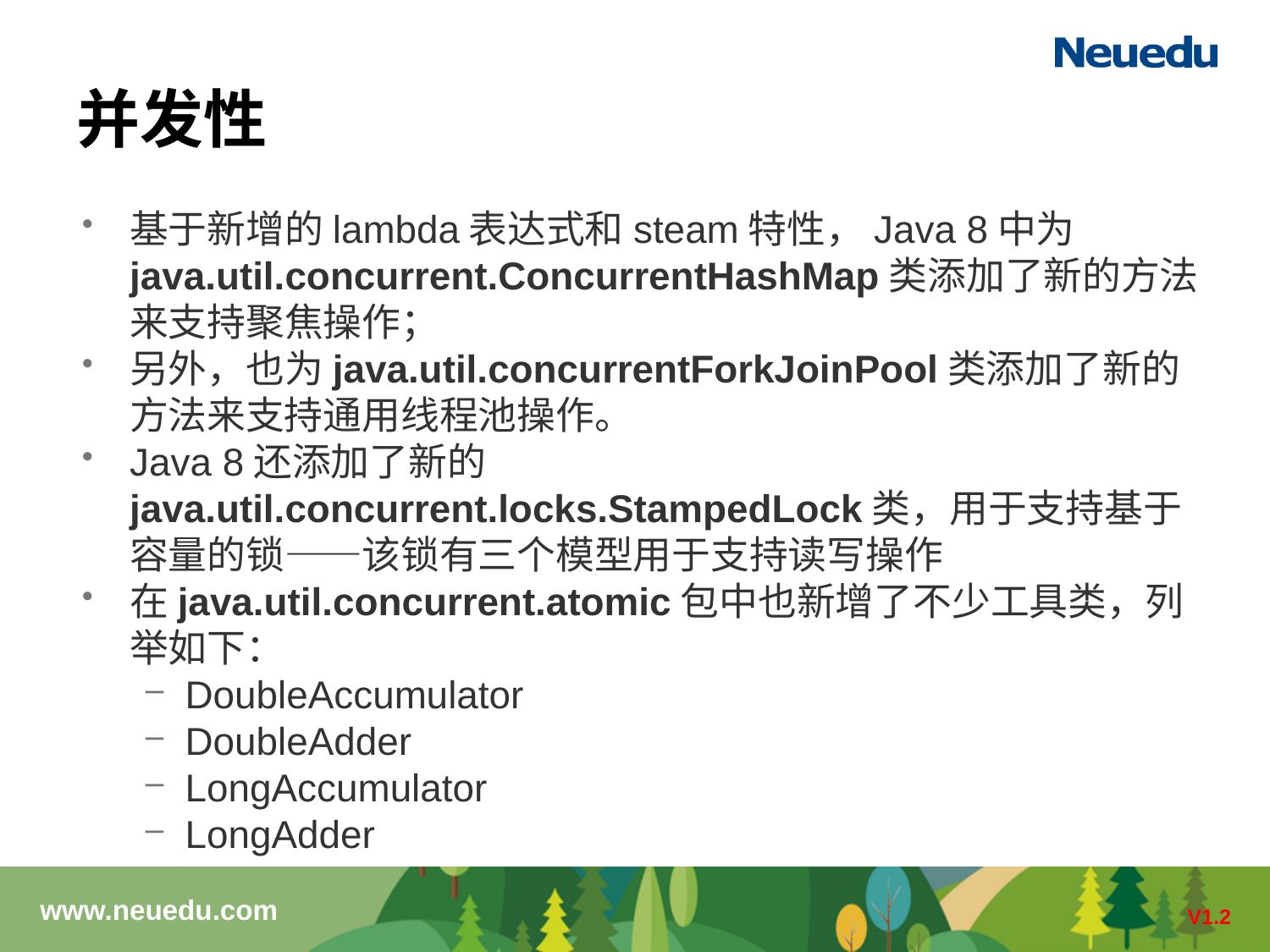

# 并发性
基于新增的lambda表达式和steam特性，Java 8中为java.util.concurrent.ConcurrentHashMap类添加了新的方法来支持聚焦操作；
另外，也为java.util.concurrentForkJoinPool类添加了新的方法来支持通用线程池操作。
Java 8还添加了新的java.util.concurrent.locks.StampedLock类，用于支持基于容量的锁——该锁有三个模型用于支持读写操作
在java.util.concurrent.atomic包中也新增了不少工具类，列举如下：
DoubleAccumulator
DoubleAdder
LongAccumulator
LongAdder